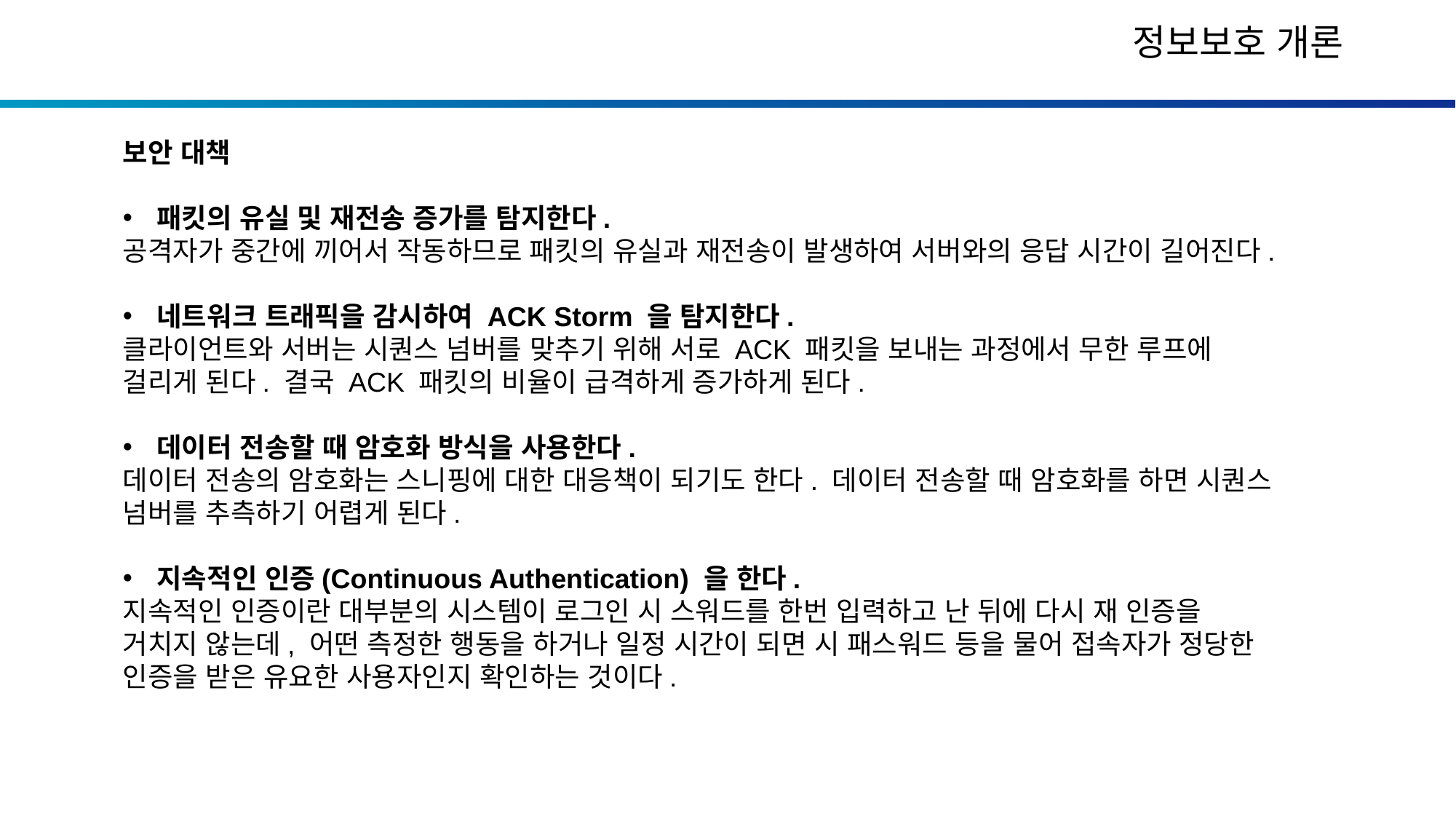

보안 대책

패킷의 유실 및 재전송 증가를 탐지한다.
공격자가 중간에 끼어서 작동하므로 패킷의 유실과 재전송이 발생하여 서버와의 응답 시간이 길어진다.

네트워크 트래픽을 감시하여 ACK Storm 을 탐지한다.
클라이언트와 서버는 시퀀스 넘버를 맞추기 위해 서로 ACK 패킷을 보내는 과정에서 무한 루프에 걸리게 된다. 결국 ACK 패킷의 비율이 급격하게 증가하게 된다.

데이터 전송할 때 암호화 방식을 사용한다.
데이터 전송의 암호화는 스니핑에 대한 대응책이 되기도 한다. 데이터 전송할 때 암호화를 하면 시퀀스 넘버를 추측하기 어렵게 된다.

지속적인 인증(Continuous Authentication) 을 한다.
지속적인 인증이란 대부분의 시스템이 로그인 시 스워드를 한번 입력하고 난 뒤에 다시 재 인증을 거치지 않는데, 어떤 측정한 행동을 하거나 일정 시간이 되면 시 패스워드 등을 물어 접속자가 정당한 인증을 받은 유요한 사용자인지 확인하는 것이다.